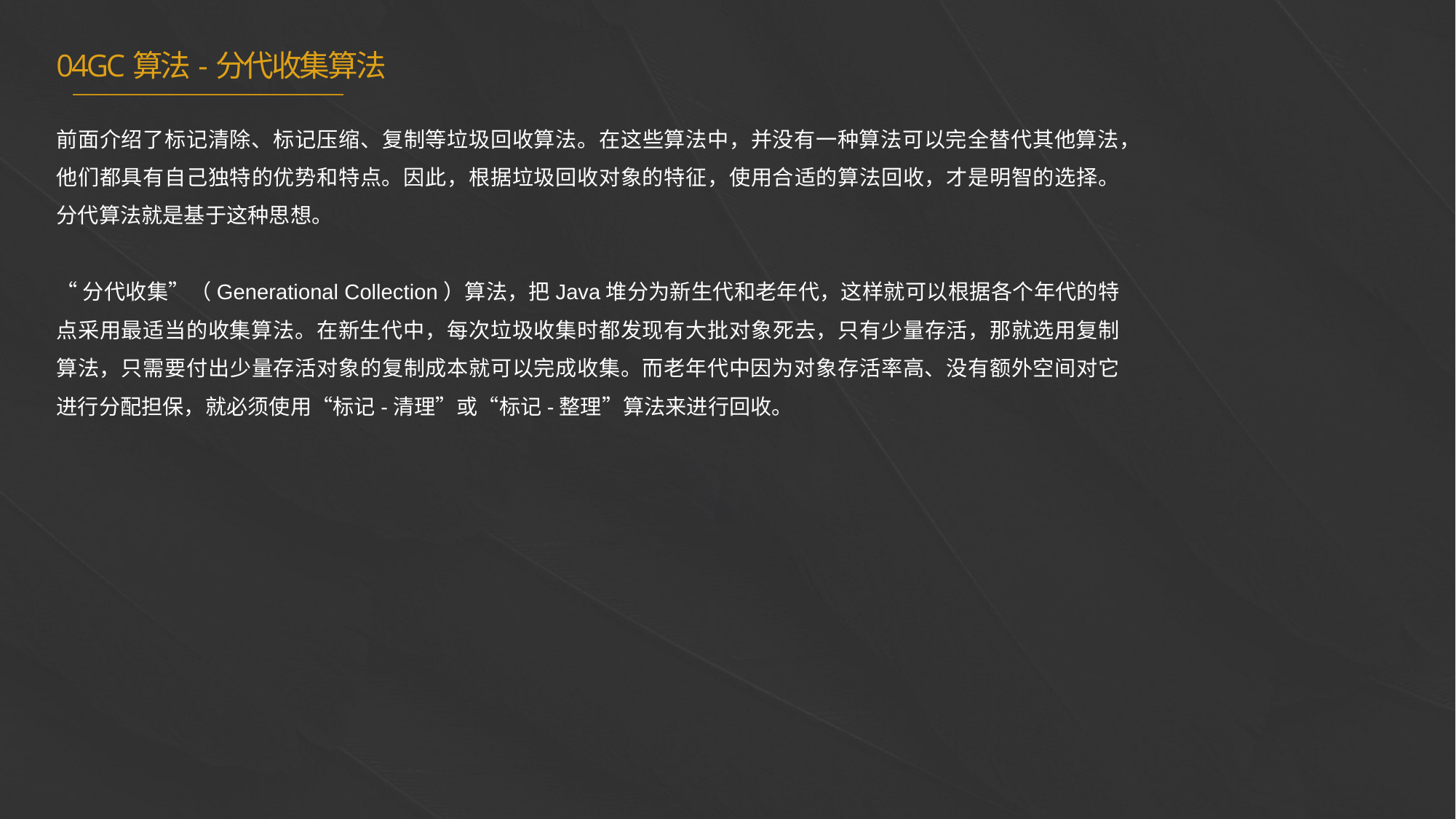

04GC算法-分代收集算法

前面介绍了标记清除、标记压缩、复制等垃圾回收算法。在这些算法中，并没有一种算法可以完全替代其他算法，他们都具有自己独特的优势和特点。因此，根据垃圾回收对象的特征，使用合适的算法回收，才是明智的选择。分代算法就是基于这种思想。

“分代收集”（Generational Collection）算法，把Java堆分为新生代和老年代，这样就可以根据各个年代的特点采用最适当的收集算法。在新生代中，每次垃圾收集时都发现有大批对象死去，只有少量存活，那就选用复制算法，只需要付出少量存活对象的复制成本就可以完成收集。而老年代中因为对象存活率高、没有额外空间对它进行分配担保，就必须使用“标记-清理”或“标记-整理”算法来进行回收。
e7d195523061f1c0205959036996ad55c215b892a7aac5c0B9ADEF7896FB48F2EF97163A2DE1401E1875DEDC438B7864AD24CA23553DBBBD975DAF4CAD4A2592689FFB6CEE59FFA55B2702D0E5EE29CDFC0DD98BC7D6A39A64D3162AEA17DB19B9B9A87D0E9A0C5838999CD047764B32476FB53FC54D3671B43638F8C25D9EC95BB52BCC6C1CB3F6DE41EB0266A54822